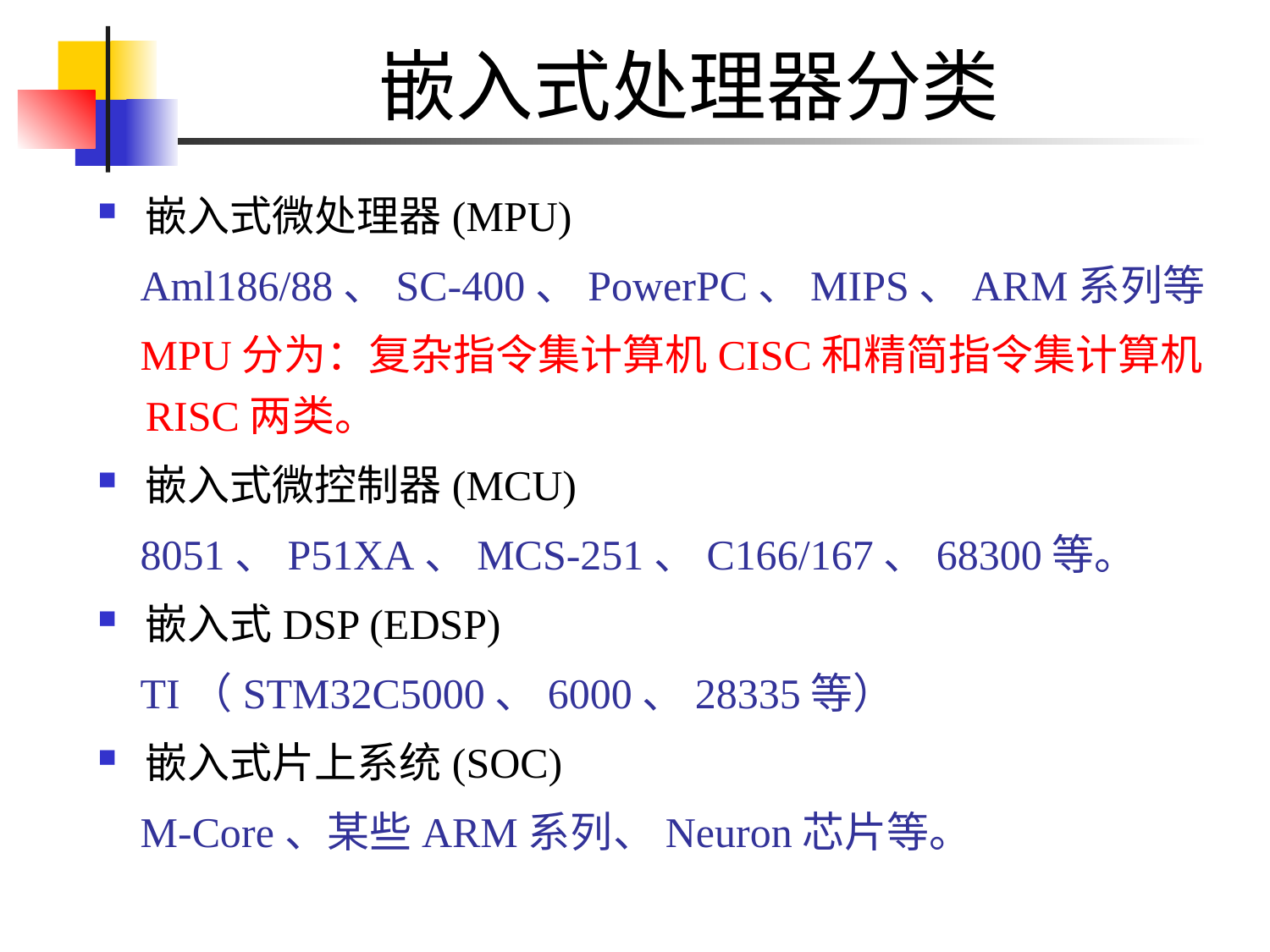

# 嵌入式处理器分类
嵌入式微处理器(MPU)
    Aml186/88、SC-400、PowerPC、MIPS、ARM系列等
    MPU分为：复杂指令集计算机CISC和精简指令集计算机RISC两类。
嵌入式微控制器(MCU)
    8051、P51XA、MCS-251、C166/167、68300等。
嵌入式DSP (EDSP)
    TI（STM32C5000、6000、28335等）
嵌入式片上系统(SOC)
    M-Core、某些ARM系列、Neuron芯片等。